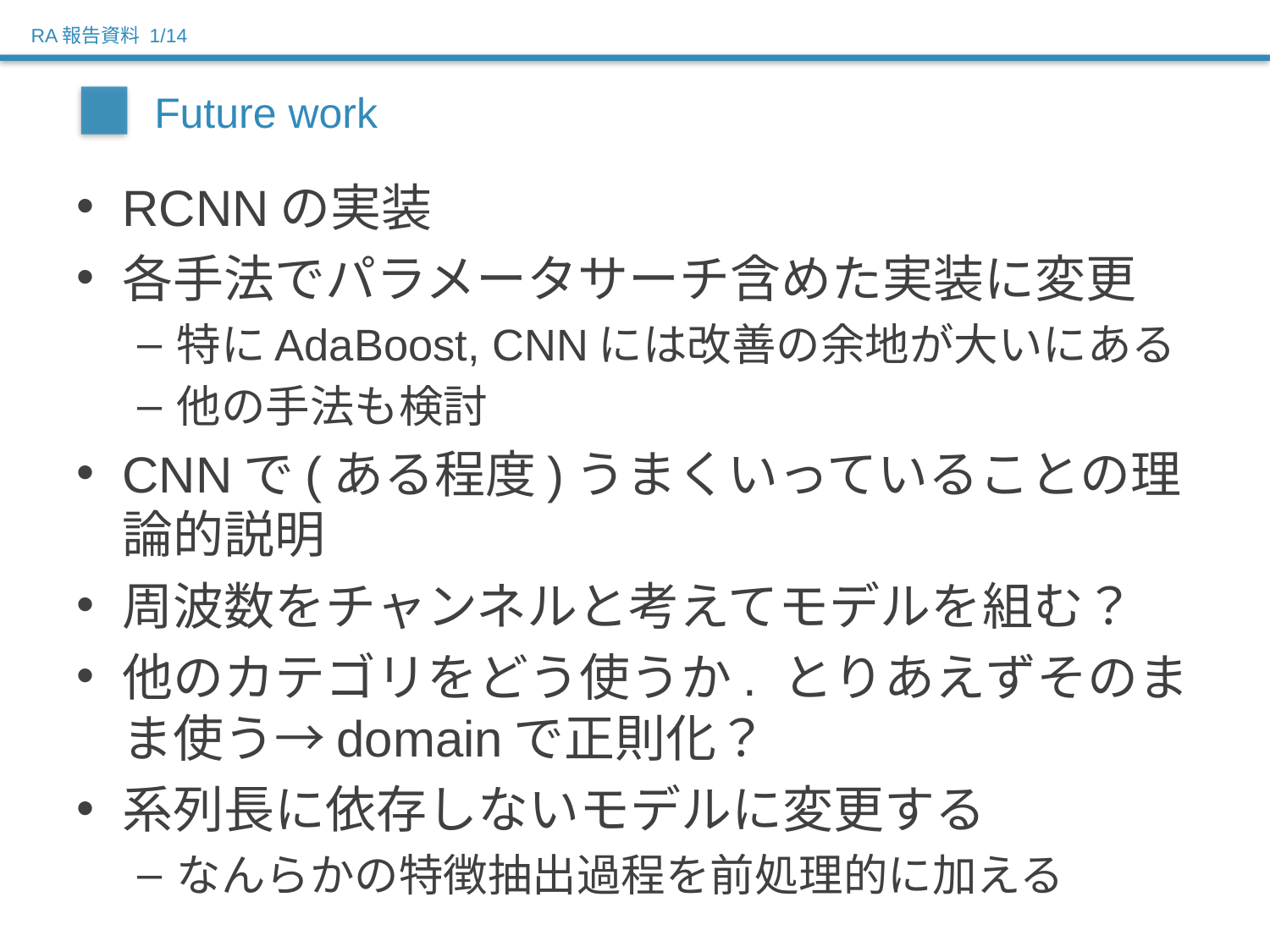

RA報告資料 1/14

Future work

RCNNの実装
各手法でパラメータサーチ含めた実装に変更
特にAdaBoost, CNNには改善の余地が大いにある
他の手法も検討
CNNで(ある程度)うまくいっていることの理論的説明
周波数をチャンネルと考えてモデルを組む？
他のカテゴリをどう使うか. とりあえずそのまま使う→domainで正則化？
系列長に依存しないモデルに変更する
なんらかの特徴抽出過程を前処理的に加える